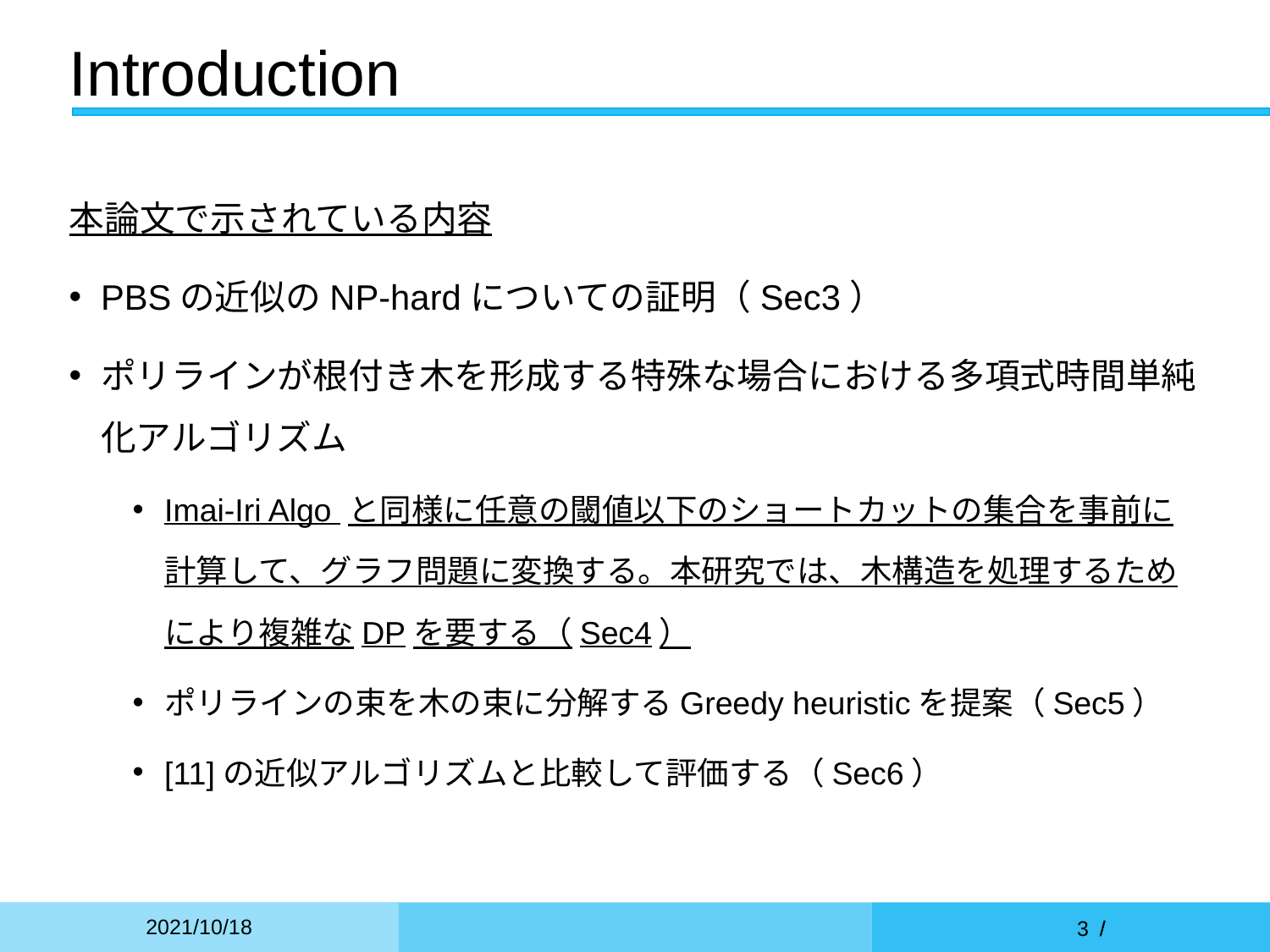

# Introduction
本論文で示されている内容
PBSの近似のNP-hardについての証明（Sec3）
ポリラインが根付き木を形成する特殊な場合における多項式時間単純化アルゴリズム
Imai-Iri Algo と同様に任意の閾値以下のショートカットの集合を事前に計算して、グラフ問題に変換する。本研究では、木構造を処理するためにより複雑なDPを要する（Sec4）
ポリラインの束を木の束に分解するGreedy heuristicを提案（Sec5）
[11]の近似アルゴリズムと比較して評価する（Sec6）

2021/10/18

3